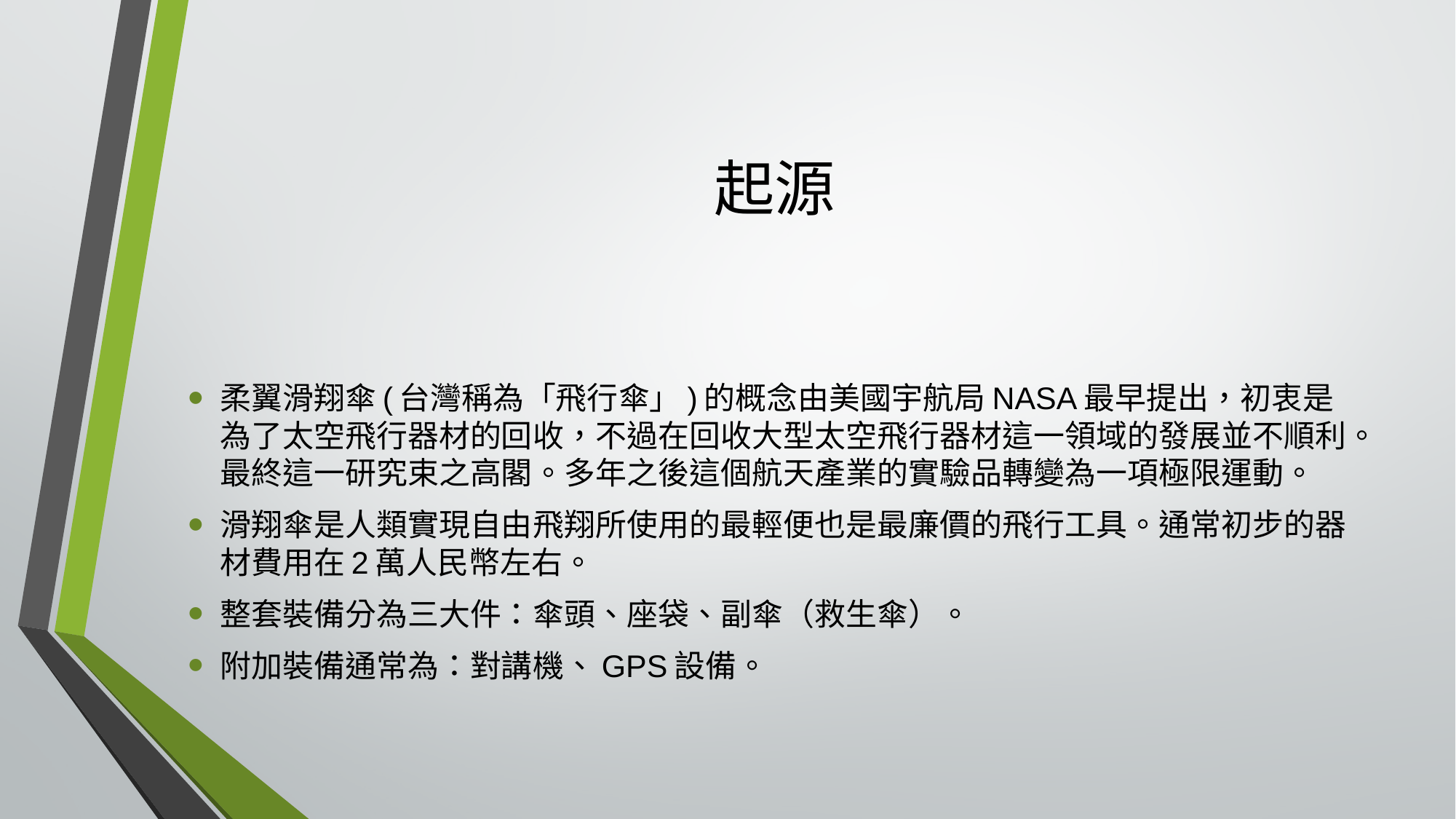

# 起源

柔翼滑翔傘(台灣稱為「飛行傘」)的概念由美國宇航局NASA最早提出，初衷是為了太空飛行器材的回收，不過在回收大型太空飛行器材這一領域的發展並不順利。最終這一研究束之高閣。多年之後這個航天產業的實驗品轉變為一項極限運動。
滑翔傘是人類實現自由飛翔所使用的最輕便也是最廉價的飛行工具。通常初步的器材費用在2萬人民幣左右。
整套裝備分為三大件：傘頭、座袋、副傘（救生傘）。
附加裝備通常為：對講機、GPS設備。